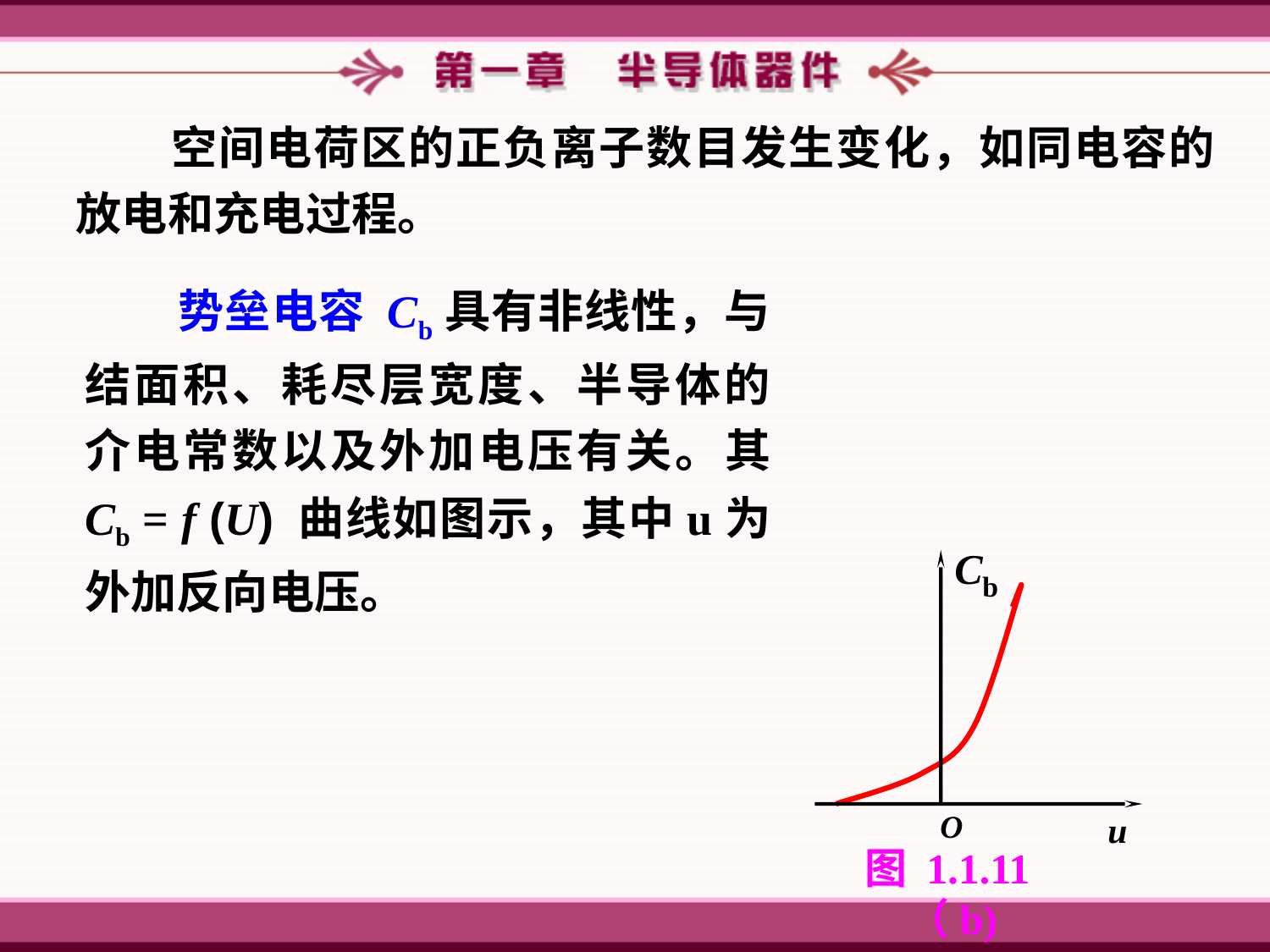

空间电荷区的正负离子数目发生变化，如同电容的放电和充电过程。
　　势垒电容 Cb具有非线性，与结面积、耗尽层宽度、半导体的介电常数以及外加电压有关。其 Cb = f (U) 曲线如图示，其中u为外加反向电压。
Cb

O
u

图 1.1.11（b)